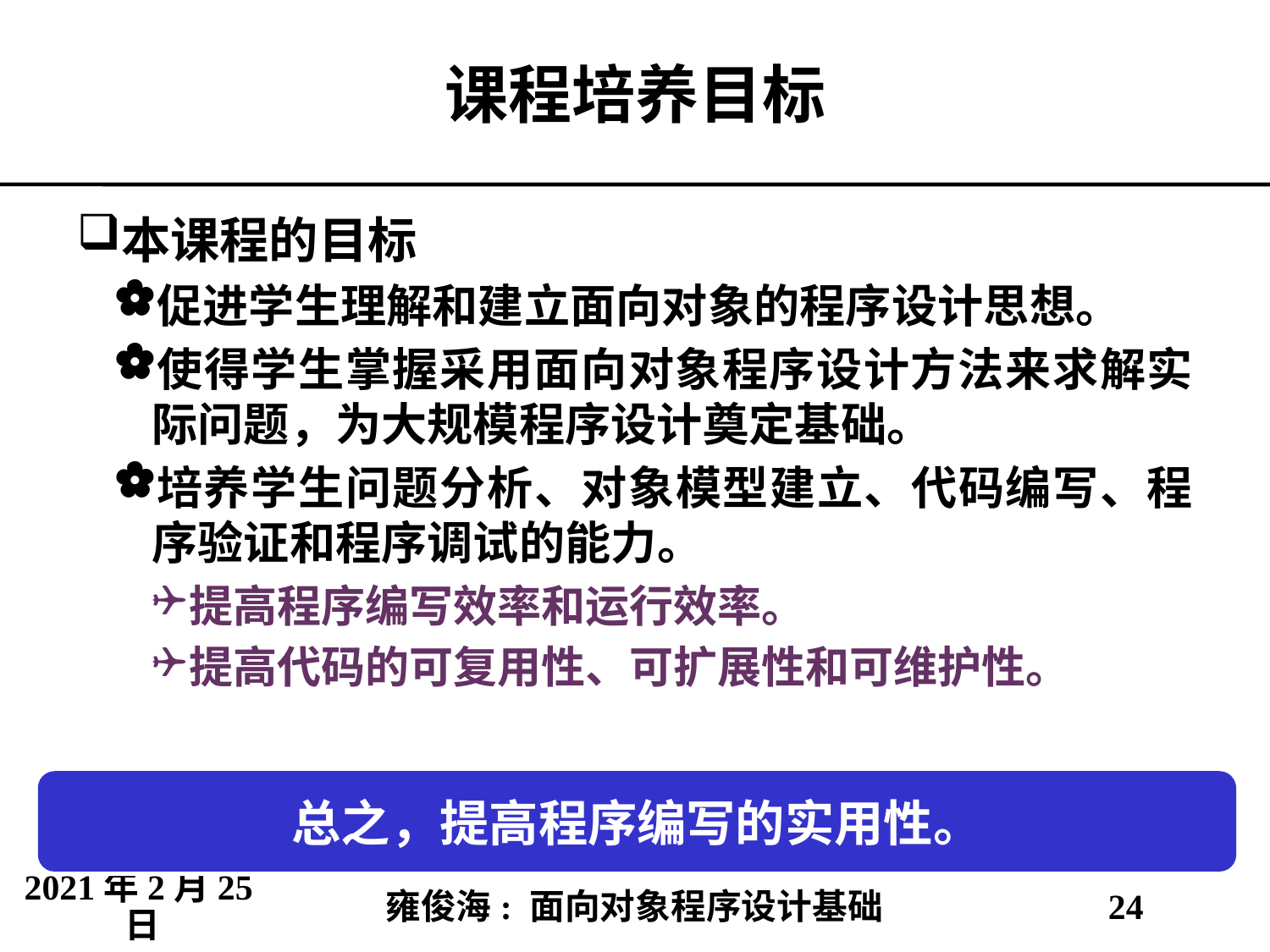

# 课程培养目标

本课程的目标
促进学生理解和建立面向对象的程序设计思想。
使得学生掌握采用面向对象程序设计方法来求解实际问题，为大规模程序设计奠定基础。
培养学生问题分析、对象模型建立、代码编写、程序验证和程序调试的能力。
提高程序编写效率和运行效率。
提高代码的可复用性、可扩展性和可维护性。

总之，提高程序编写的实用性。
2021年2月25日
雍俊海: 面向对象程序设计基础
24